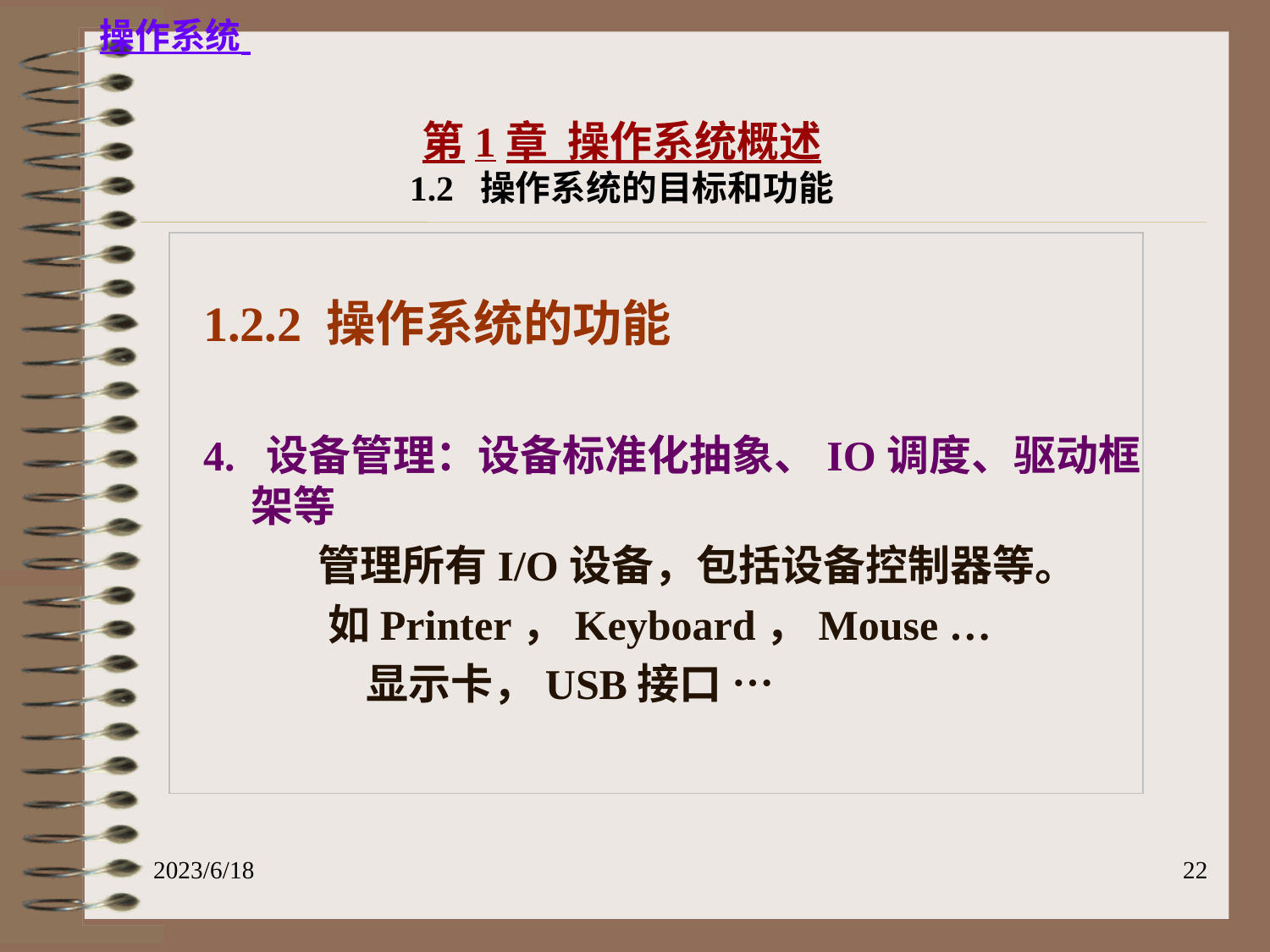

第1章  操作系统概述
1.2  操作系统的目标和功能

1.2.2 操作系统的功能

4.  设备管理：设备标准化抽象、IO调度、驱动框架等
           管理所有I/O设备，包括设备控制器等。
            如Printer，Keyboard，Mouse …
                显示卡，USB接口 …

2023/6/18
22